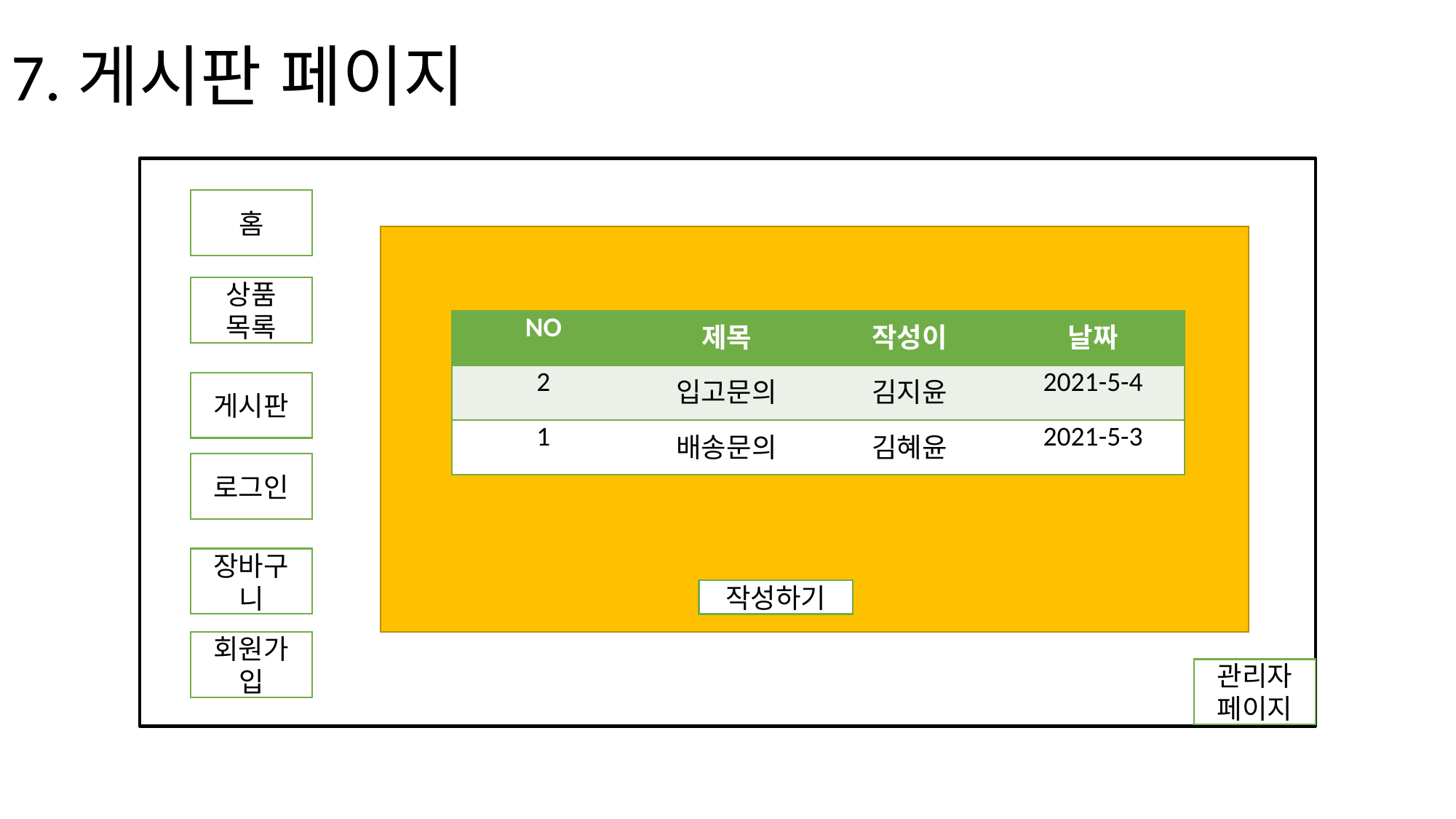

# 7.게시판 페이지

홈

상품 목록
| NO | 제목 | 작성이 | 날짜 |
| --- | --- | --- | --- |
| 2 | 입고문의 | 김지윤 | 2021-5-4 |
| 1 | 배송문의 | 김혜윤 | 2021-5-3 |
게시판
로그인
장바구니
작성하기
회원가입
관리자페이지